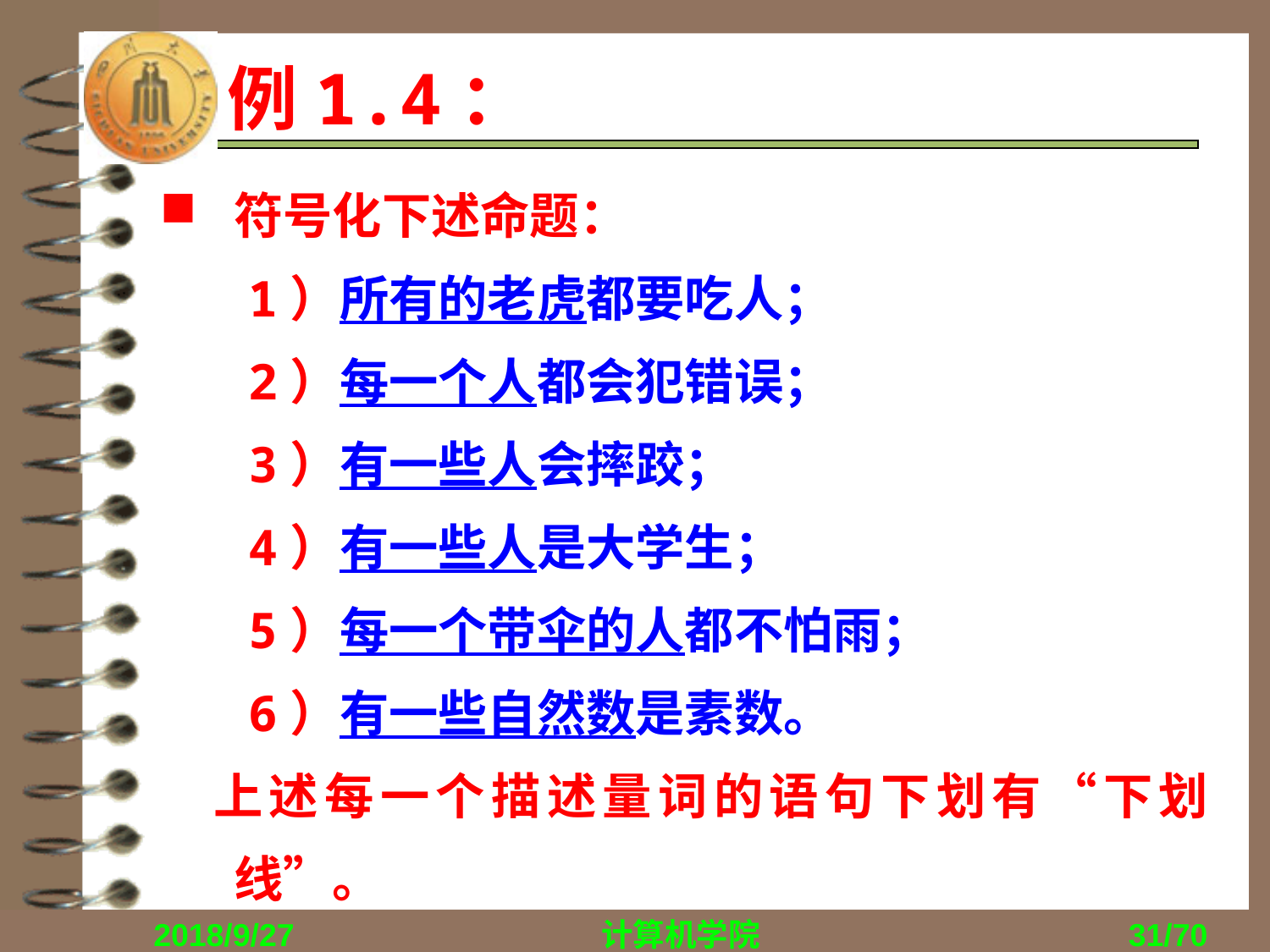

# 例1.4：
符号化下述命题：
   1）所有的老虎都要吃人；
   2）每一个人都会犯错误；
   3）有一些人会摔跤；
   4）有一些人是大学生；
   5）每一个带伞的人都不怕雨；
   6）有一些自然数是素数。
  上述每一个描述量词的语句下划有“下划线”。
2018/9/27
计算机学院
31/70